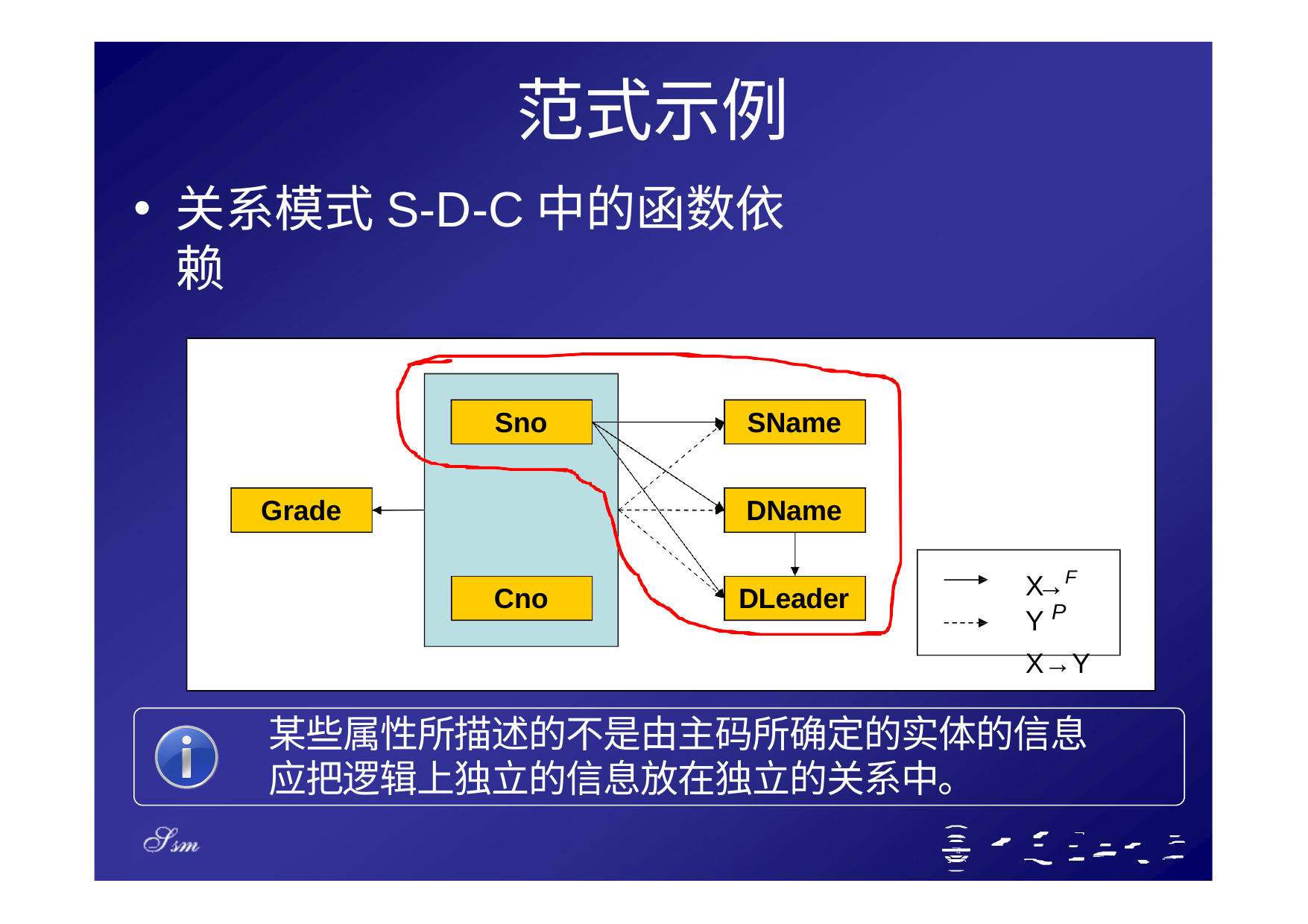

# 范式示例
关系模式S-D-C中的函数依赖

Sno
SName
Grade
DName

X→F Y
X→Y

Cno
DLeader
P

某些属性所描述的不是由主码所确定的实体的信息 应把逻辑上独立的信息放在独立的关系中。

Ssm